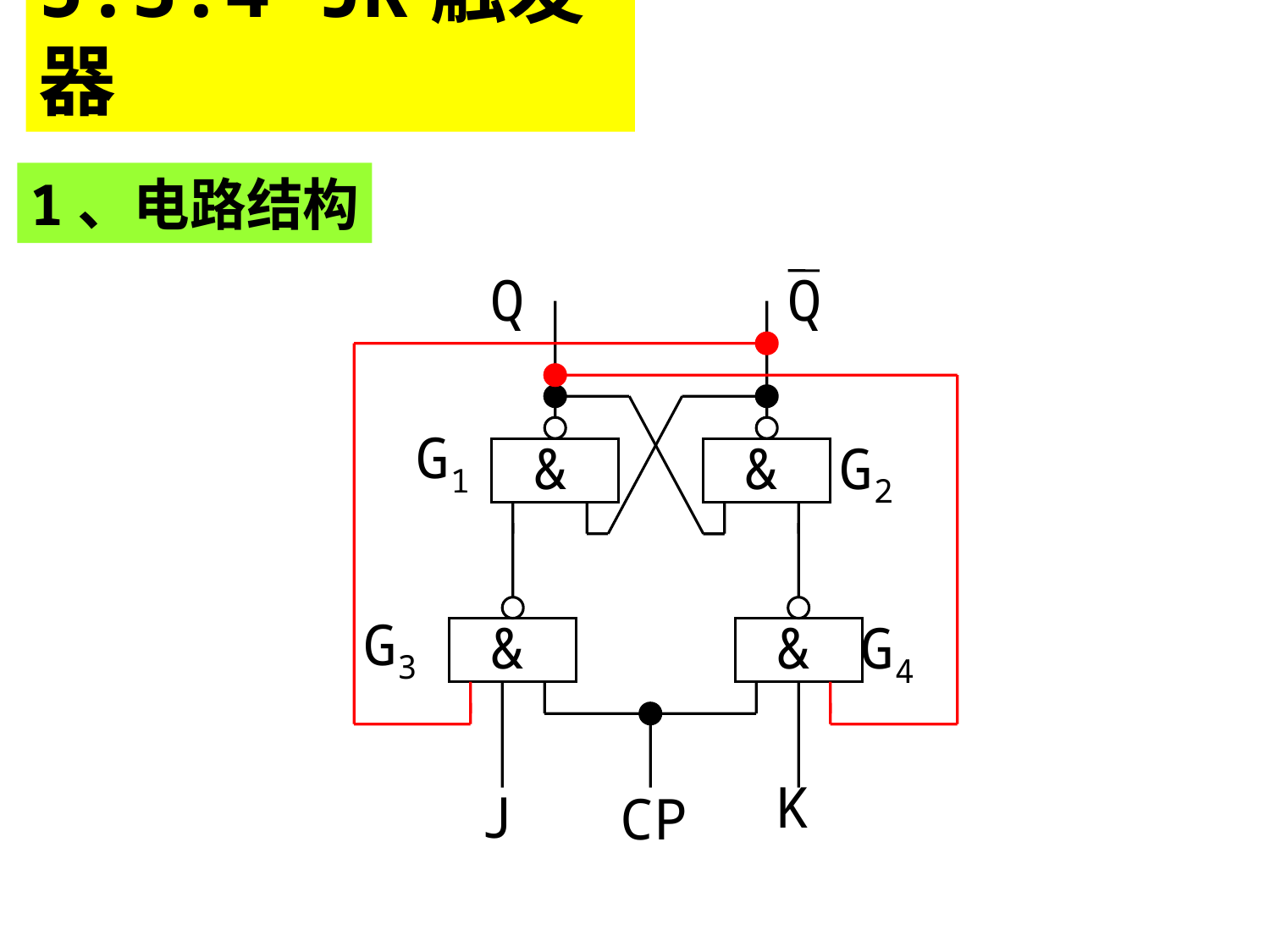

5.3.4 JK触发器
1、电路结构
Q
Q

G1

&
&
G2

G3
&
&
G4

K
J
CP

42